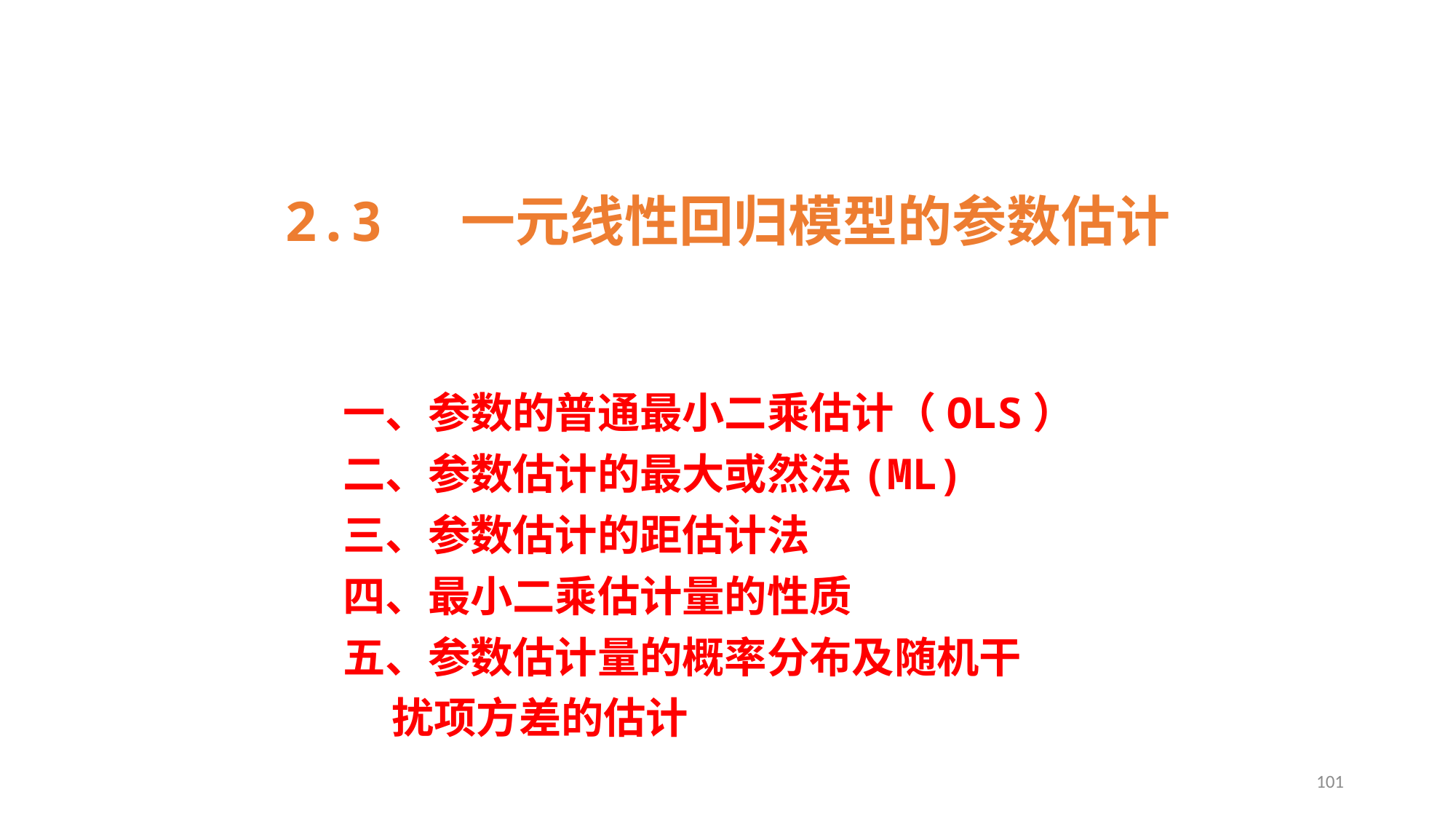

2.3  一元线性回归模型的参数估计
一、参数的普通最小二乘估计（OLS）
二、参数估计的最大或然法(ML)
三、参数估计的距估计法
四、最小二乘估计量的性质
五、参数估计量的概率分布及随机干
    扰项方差的估计
101